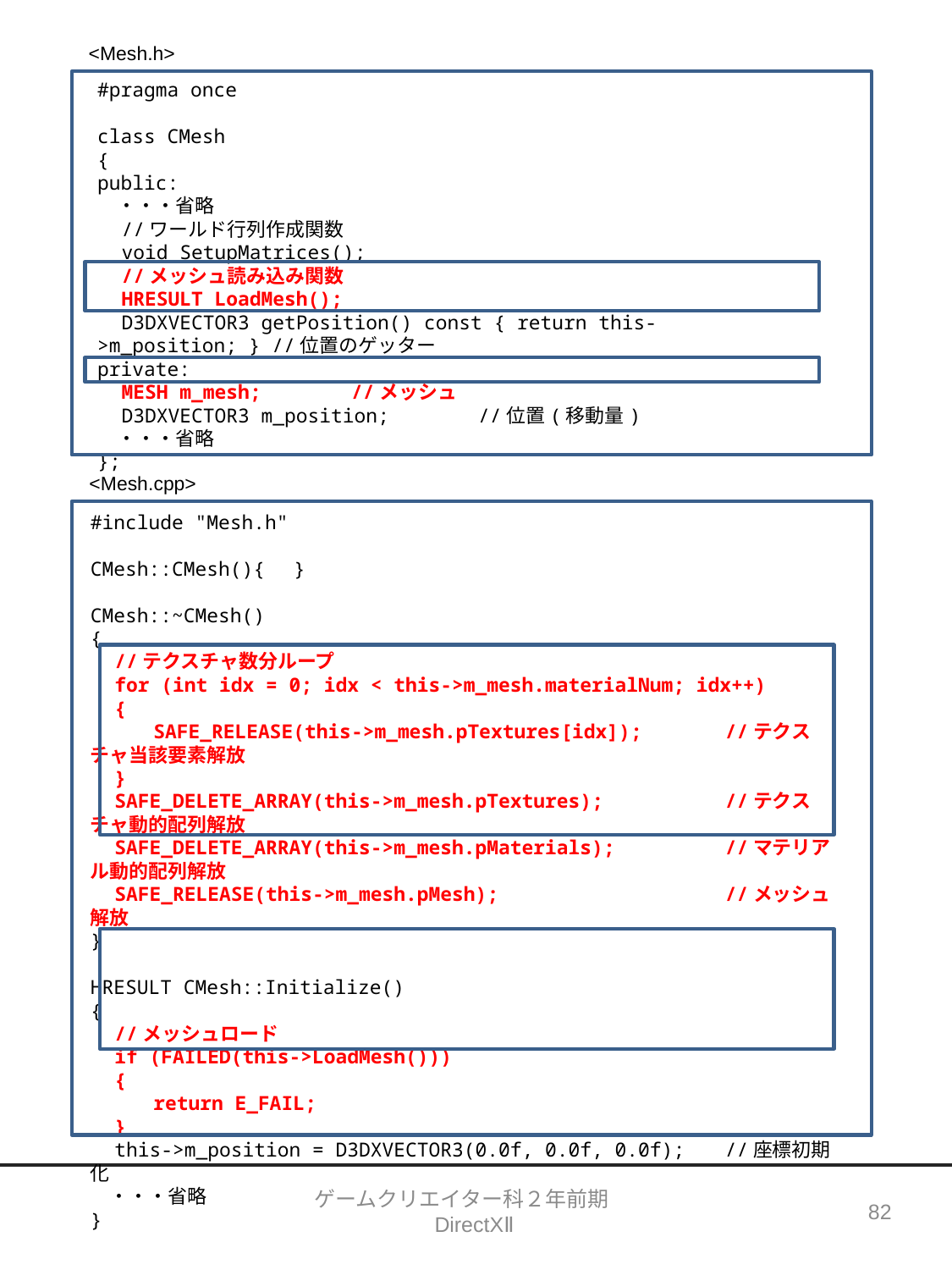

<Mesh.h>

#pragma once

class CMesh
{
public:
　・・・省略
　//ワールド行列作成関数
　void SetupMatrices();
　//メッシュ読み込み関数
　HRESULT LoadMesh();
　D3DXVECTOR3 getPosition() const { return this->m_position; } //位置のゲッター
private:
　MESH m_mesh;	//メッシュ
　D3DXVECTOR3 m_position;	//位置(移動量)
　・・・省略
};

<Mesh.cpp>

#include "Mesh.h"

CMesh::CMesh(){　}

CMesh::~CMesh()
{
　//テクスチャ数分ループ
　for (int idx = 0; idx < this->m_mesh.materialNum; idx++)
　{
　　　SAFE_RELEASE(this->m_mesh.pTextures[idx]);	//テクスチャ当該要素解放
　}
　SAFE_DELETE_ARRAY(this->m_mesh.pTextures);	//テクスチャ動的配列解放
　SAFE_DELETE_ARRAY(this->m_mesh.pMaterials);	//マテリアル動的配列解放
　SAFE_RELEASE(this->m_mesh.pMesh);		//メッシュ解放
}

HRESULT CMesh::Initialize()
{
　//メッシュロード
　if (FAILED(this->LoadMesh()))
　{
　　　return E_FAIL;
　}
　this->m_position = D3DXVECTOR3(0.0f, 0.0f, 0.0f);	//座標初期化
　・・・省略
}

ゲームクリエイター科２年前期　DirectXⅡ
82